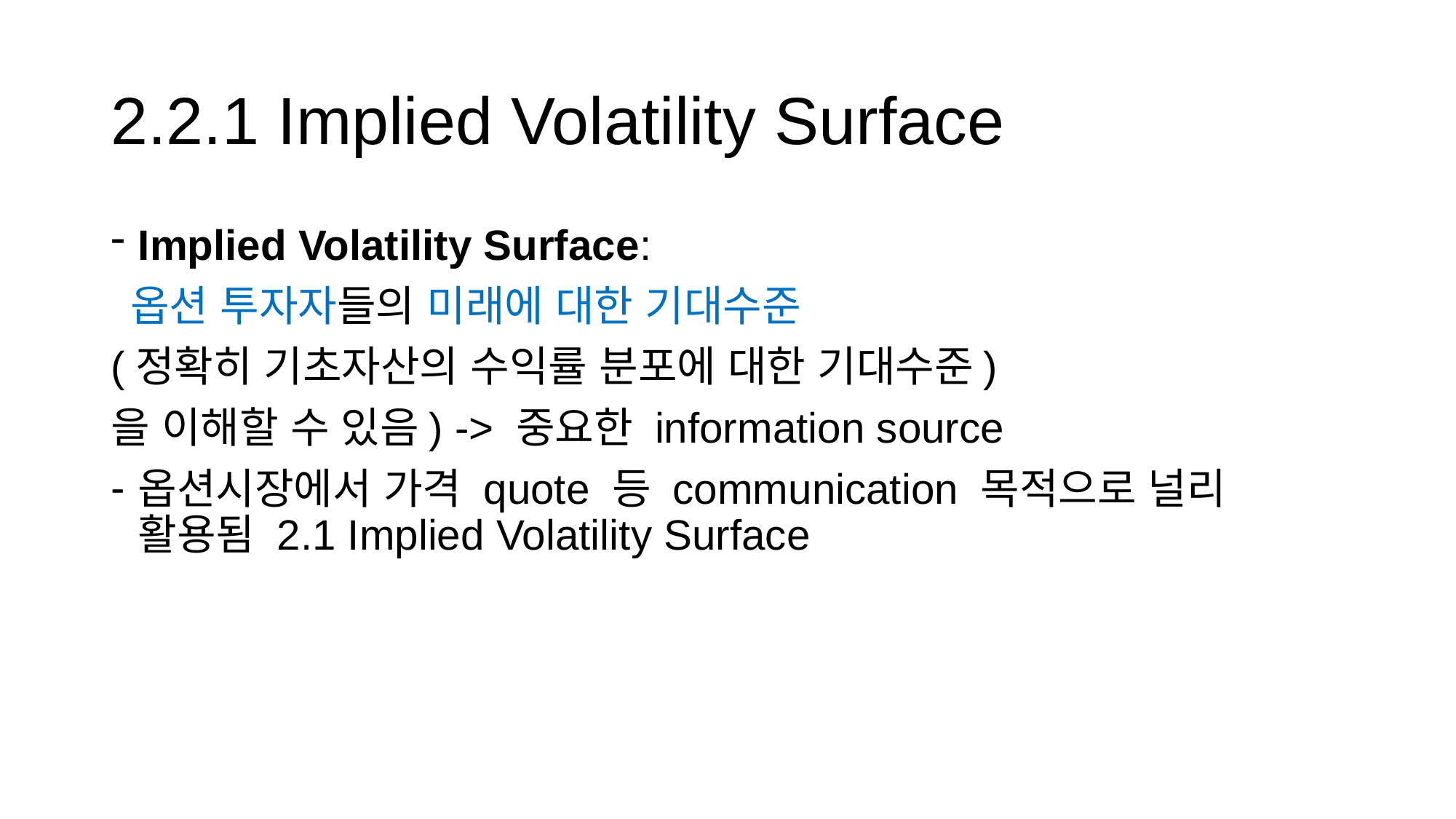

# 2.2.1 Implied Volatility Surface
Implied Volatility Surface:
 옵션 투자자들의 미래에 대한 기대수준
(정확히 기초자산의 수익률 분포에 대한 기대수준)
을 이해할 수 있음) -> 중요한 information source
옵션시장에서 가격 quote 등 communication 목적으로 널리 활용됨 2.1 Implied Volatility Surface